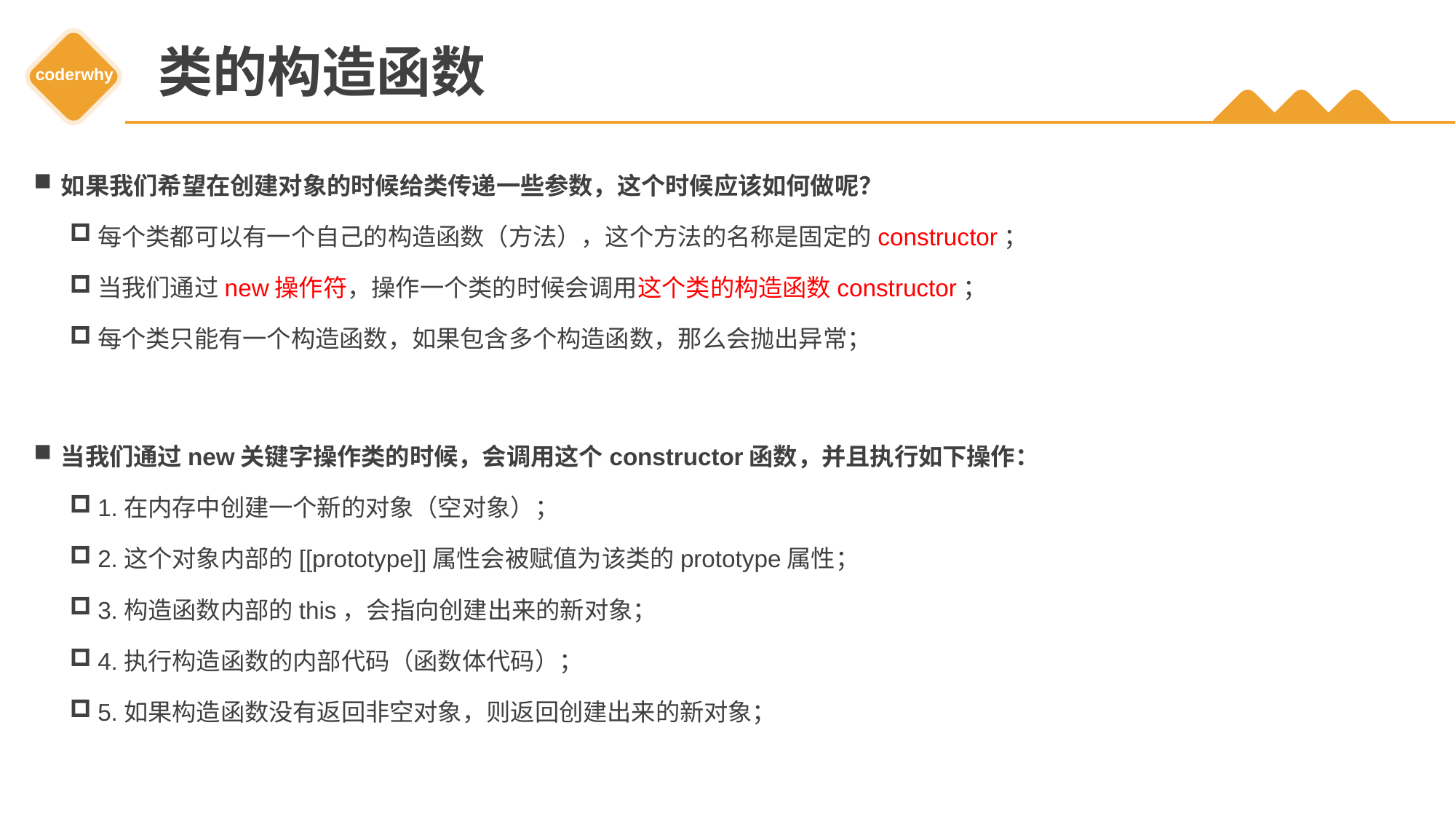

# 类的构造函数
如果我们希望在创建对象的时候给类传递一些参数，这个时候应该如何做呢？
每个类都可以有一个自己的构造函数（方法），这个方法的名称是固定的constructor；
当我们通过new操作符，操作一个类的时候会调用这个类的构造函数constructor；
每个类只能有一个构造函数，如果包含多个构造函数，那么会抛出异常；

当我们通过new关键字操作类的时候，会调用这个constructor函数，并且执行如下操作：
1.在内存中创建一个新的对象（空对象）；
2.这个对象内部的[[prototype]]属性会被赋值为该类的prototype属性；
3.构造函数内部的this，会指向创建出来的新对象；
4.执行构造函数的内部代码（函数体代码）；
5.如果构造函数没有返回非空对象，则返回创建出来的新对象；